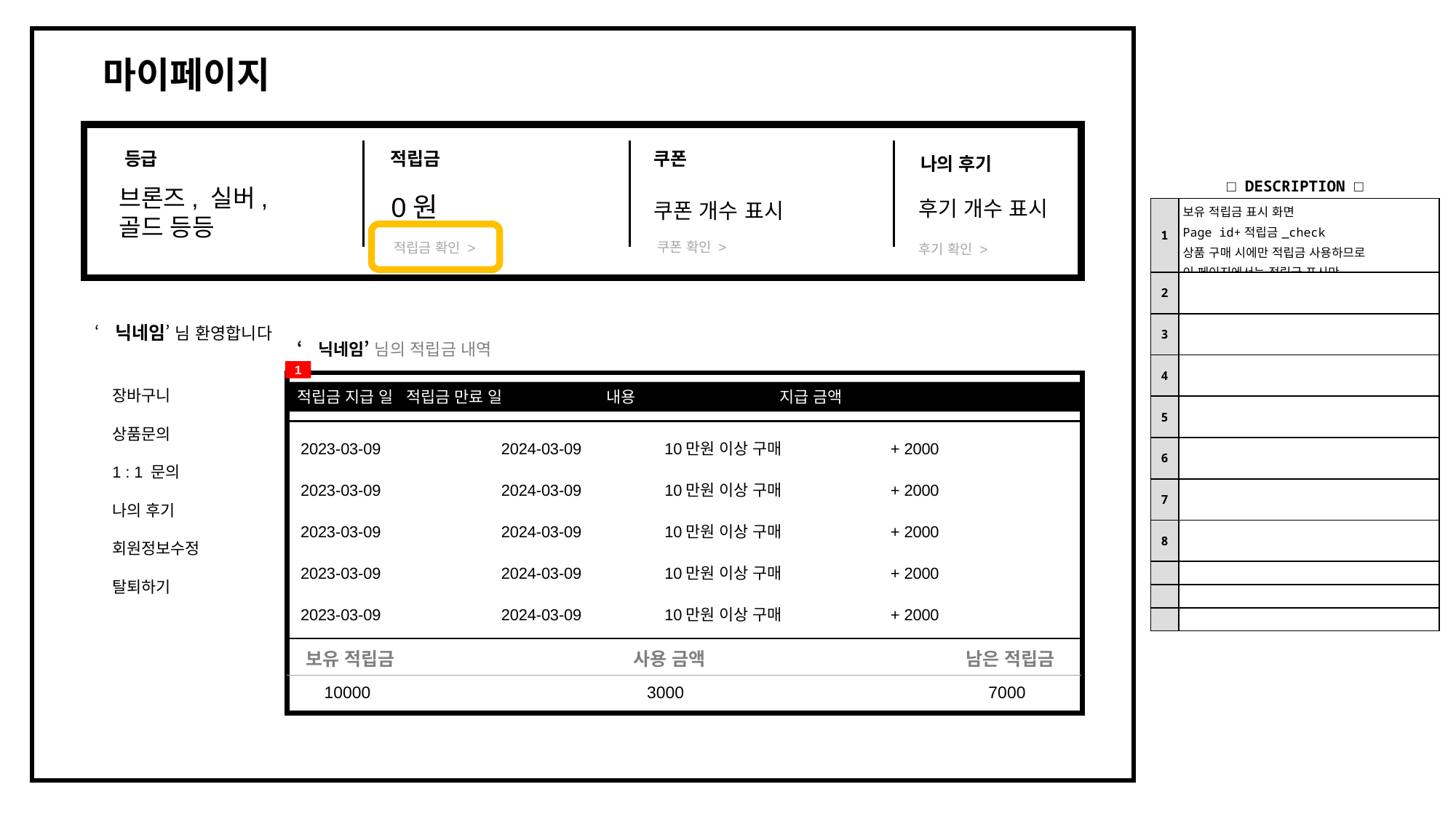

마이페이지

등급
적립금
쿠폰
나의 후기
| □ DESCRIPTION □ |  |
| --- | --- |
| 1 | 보유 적립금 표시 화면 Page id+적립금\_check 상품 구매 시에만 적립금 사용하므로 이 페이지에서는 적립금 표시만 |
| 2 |  |
| 3 |  |
| 4 |  |
| 5 |  |
| 6 |  |
| 7 |  |
| 8 |  |
|  |  |
|  |  |
|  |  |
브론즈, 실버,골드 등등
0원
후기 개수 표시
쿠폰 개수 표시

쿠폰 확인 >
적립금 확인 >
후기 확인 >
‘닉네임’ 님 환영합니다
‘닉네임’ 님의 적립금 내역
1

장바구니

상품문의

1 : 1 문의

나의 후기

회원정보수정

탈퇴하기
적립금 지급 일  	적립금 만료 일                        내용                                 지급 금액
2023-03-09	                     2024-03-09                   10만원 이상 구매                        + 2000
2023-03-09	                     2024-03-09                   10만원 이상 구매                        + 2000
2023-03-09	                     2024-03-09                   10만원 이상 구매                        + 2000
2023-03-09	                     2024-03-09                   10만원 이상 구매                        + 2000
2023-03-09	                     2024-03-09                   10만원 이상 구매                        + 2000
보유 적립금 			사용 금액			 남은 적립금
     10000 			    3000			       7000